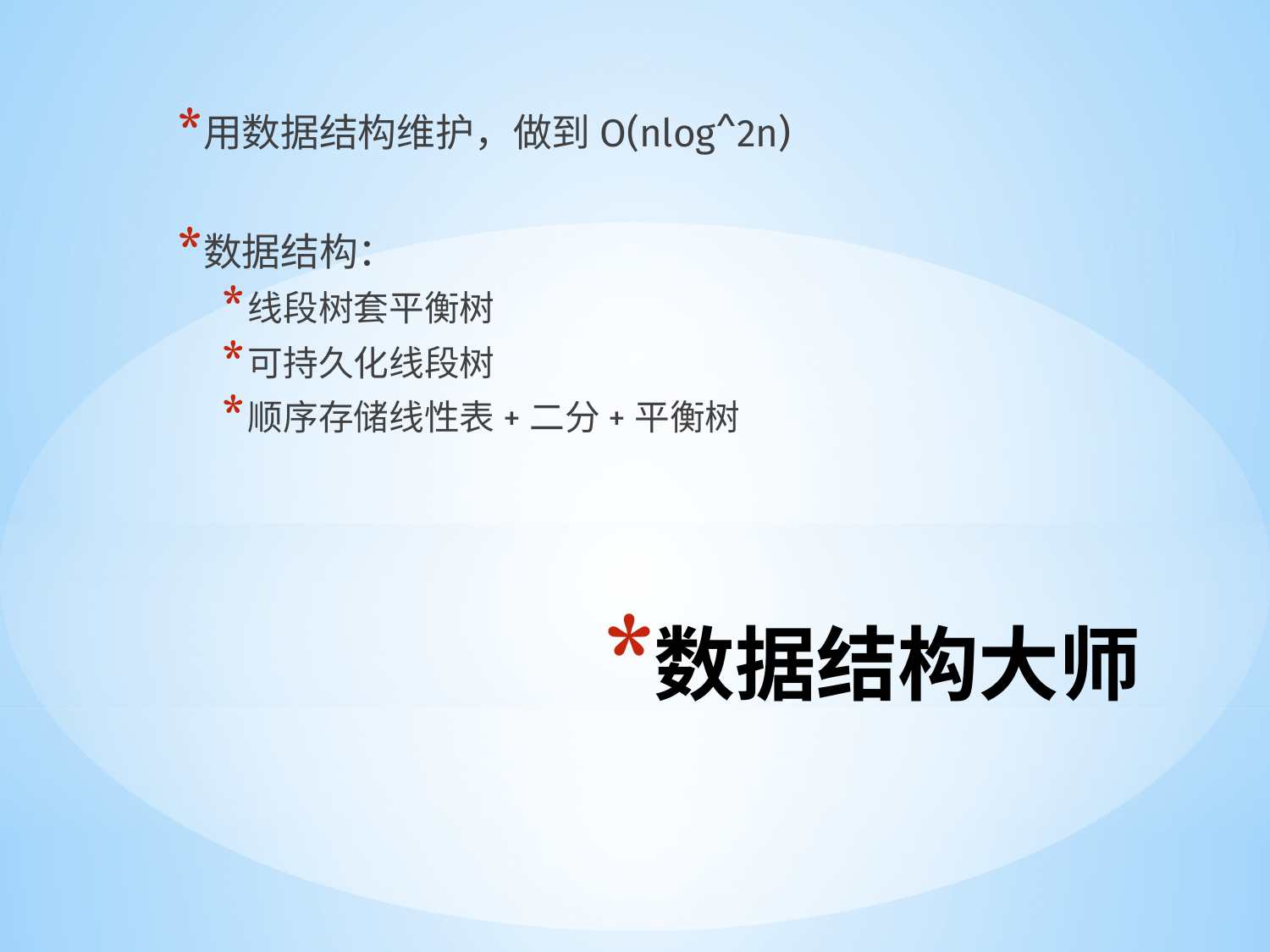

用数据结构维护，做到O(nlog^2n)

数据结构：
线段树套平衡树
可持久化线段树
顺序存储线性表+二分+平衡树

# 数据结构大师